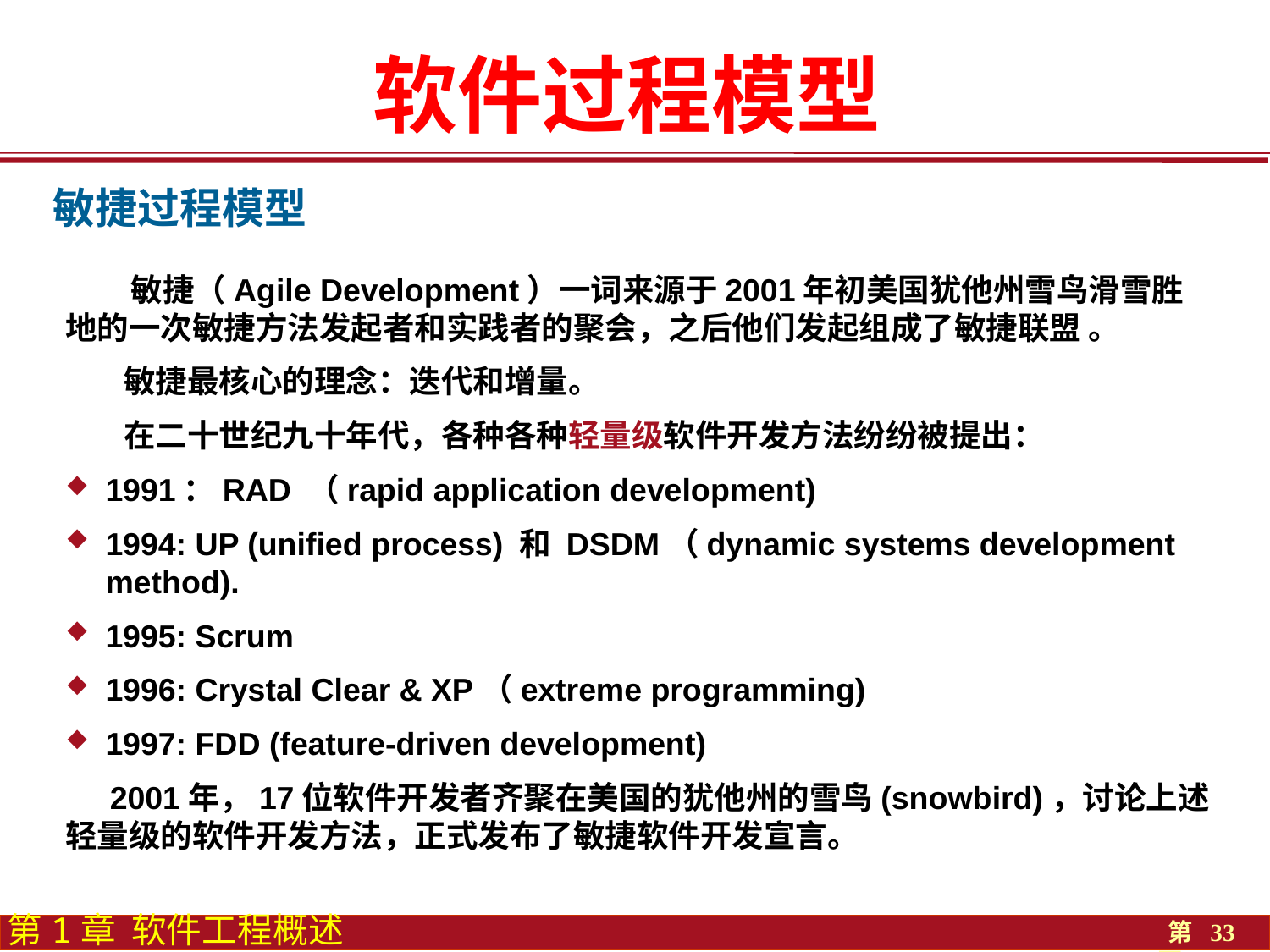

软件过程模型
# 敏捷过程模型
        敏捷（Agile Development）一词来源于2001年初美国犹他州雪鸟滑雪胜地的一次敏捷方法发起者和实践者的聚会，之后他们发起组成了敏捷联盟 。
       敏捷最核心的理念：迭代和增量。
       在二十世纪九十年代，各种各种轻量级软件开发方法纷纷被提出：
1991：RAD （rapid application development)
1994: UP (unified process) 和 DSDM（dynamic systems development method).
1995: Scrum
1996: Crystal Clear & XP（extreme programming)
1997: FDD (feature-driven development)
     2001年，17位软件开发者齐聚在美国的犹他州的雪鸟(snowbird)，讨论上述轻量级的软件开发方法，正式发布了敏捷软件开发宣言。